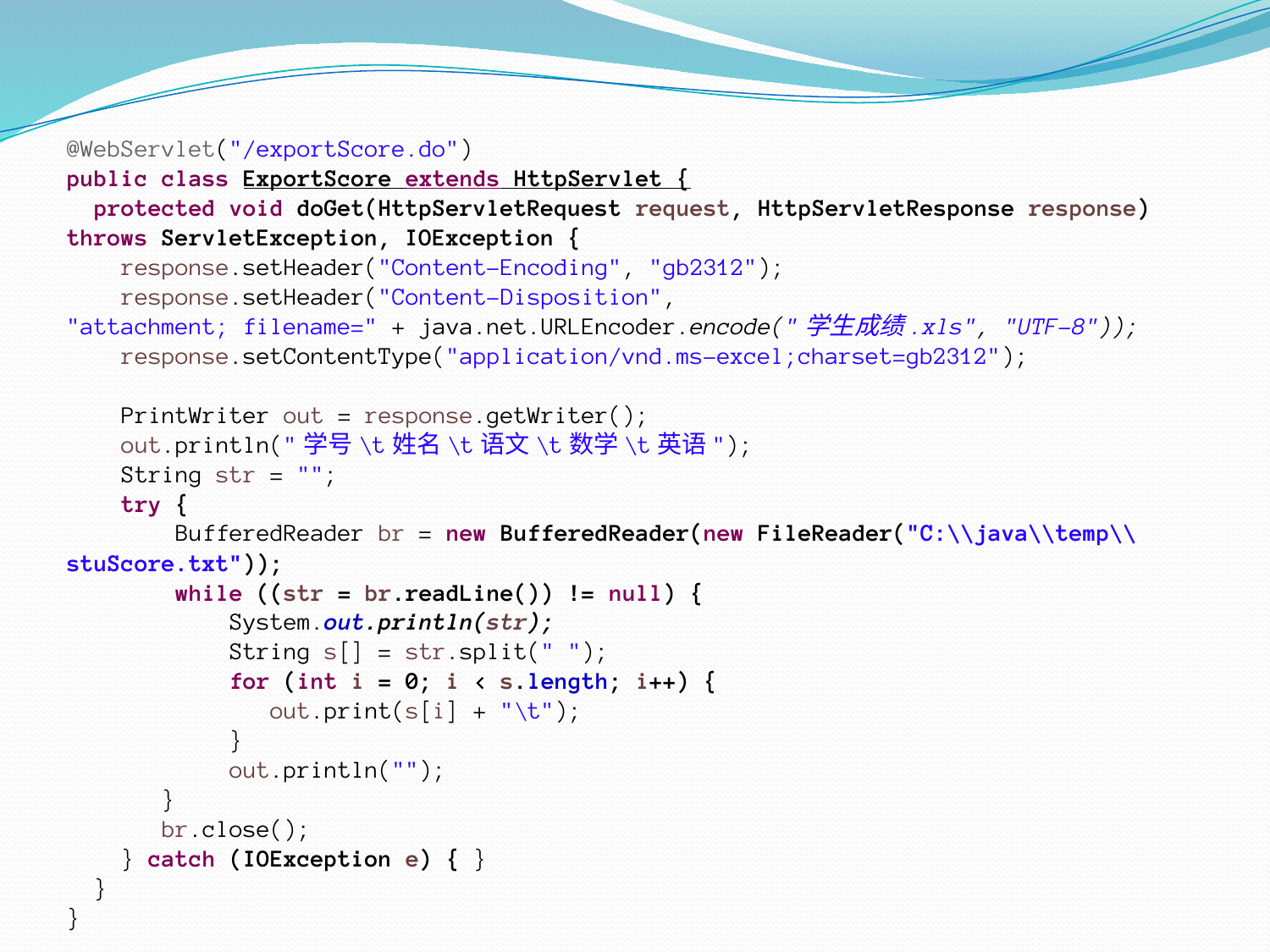

@WebServlet("/exportScore.do")
public class ExportScore extends HttpServlet {
  protected void doGet(HttpServletRequest request, HttpServletResponse response)
throws ServletException, IOException {
    response.setHeader("Content-Encoding", "gb2312");
    response.setHeader("Content-Disposition",
"attachment; filename=" + java.net.URLEncoder.encode("学生成绩.xls", "UTF-8"));
    response.setContentType("application/vnd.ms-excel;charset=gb2312");

    PrintWriter out = response.getWriter();
    out.println("学号\t姓名\t语文\t数学\t英语");
    String str = "";
    try {
        BufferedReader br = new BufferedReader(new FileReader("C:\\java\\temp\\stuScore.txt"));
        while ((str = br.readLine()) != null) {
            System.out.println(str);
            String s[] = str.split(" ");
            for (int i = 0; i < s.length; i++) {
               out.print(s[i] + "\t");
            }
            out.println("");
       }
       br.close();
    } catch (IOException e) { }
  }
}